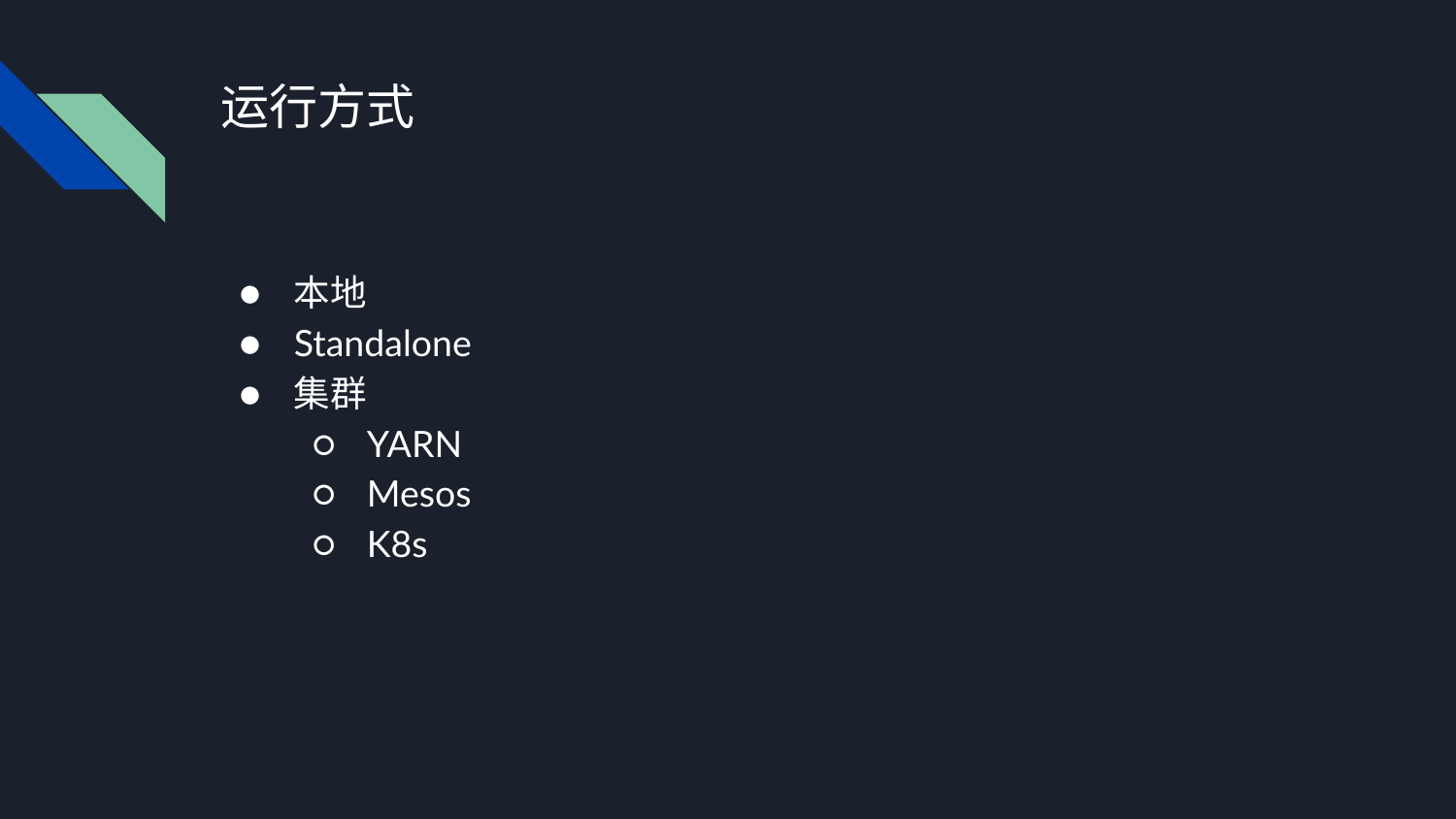

# 运行方式
本地
Standalone
集群
YARN
Mesos
K8s